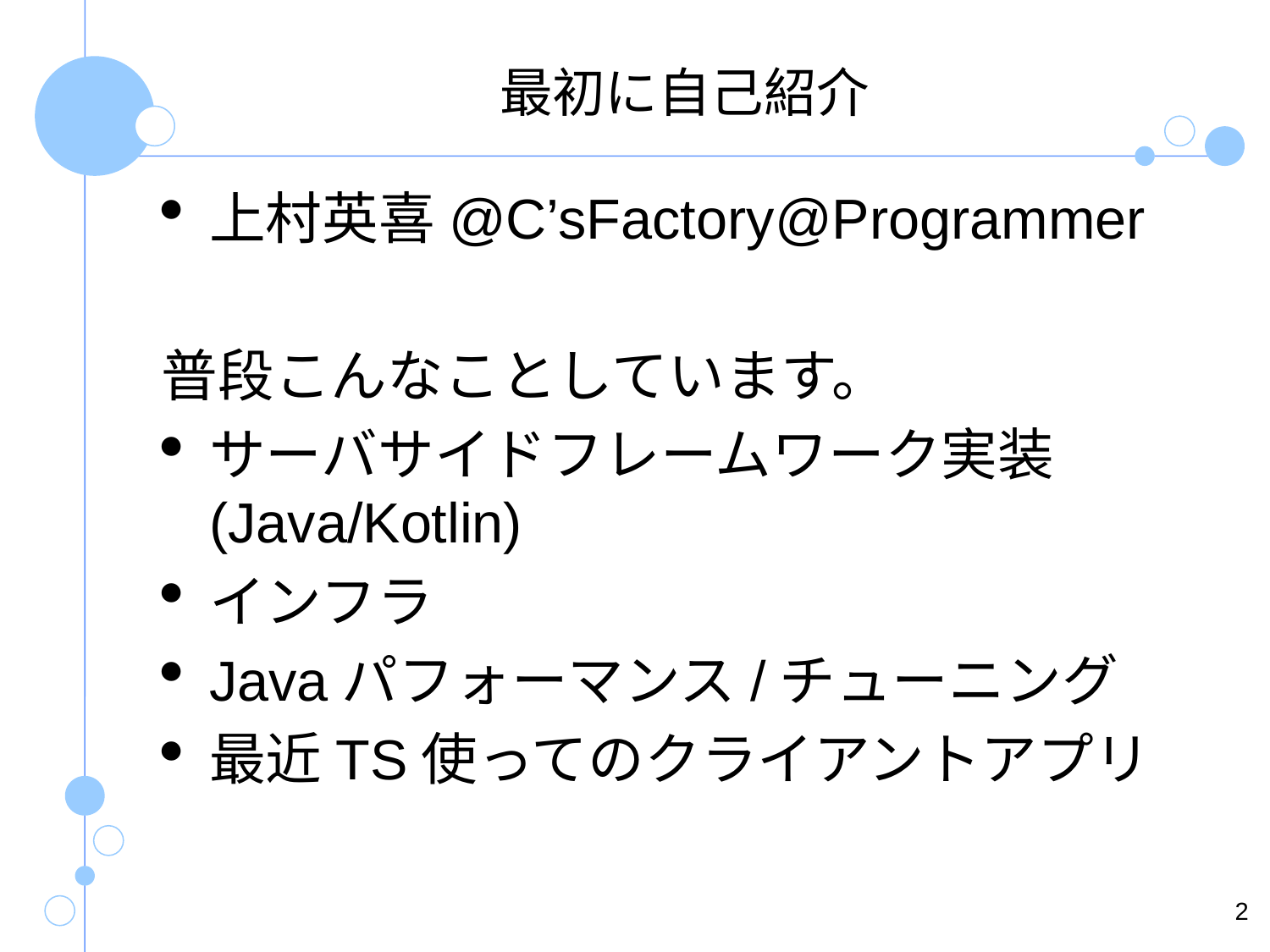

最初に自己紹介

上村英喜@C’sFactory@Programmer

普段こんなことしています。
サーバサイドフレームワーク実装(Java/Kotlin)
インフラ
Javaパフォーマンス/チューニング
最近TS使ってのクライアントアプリ

2